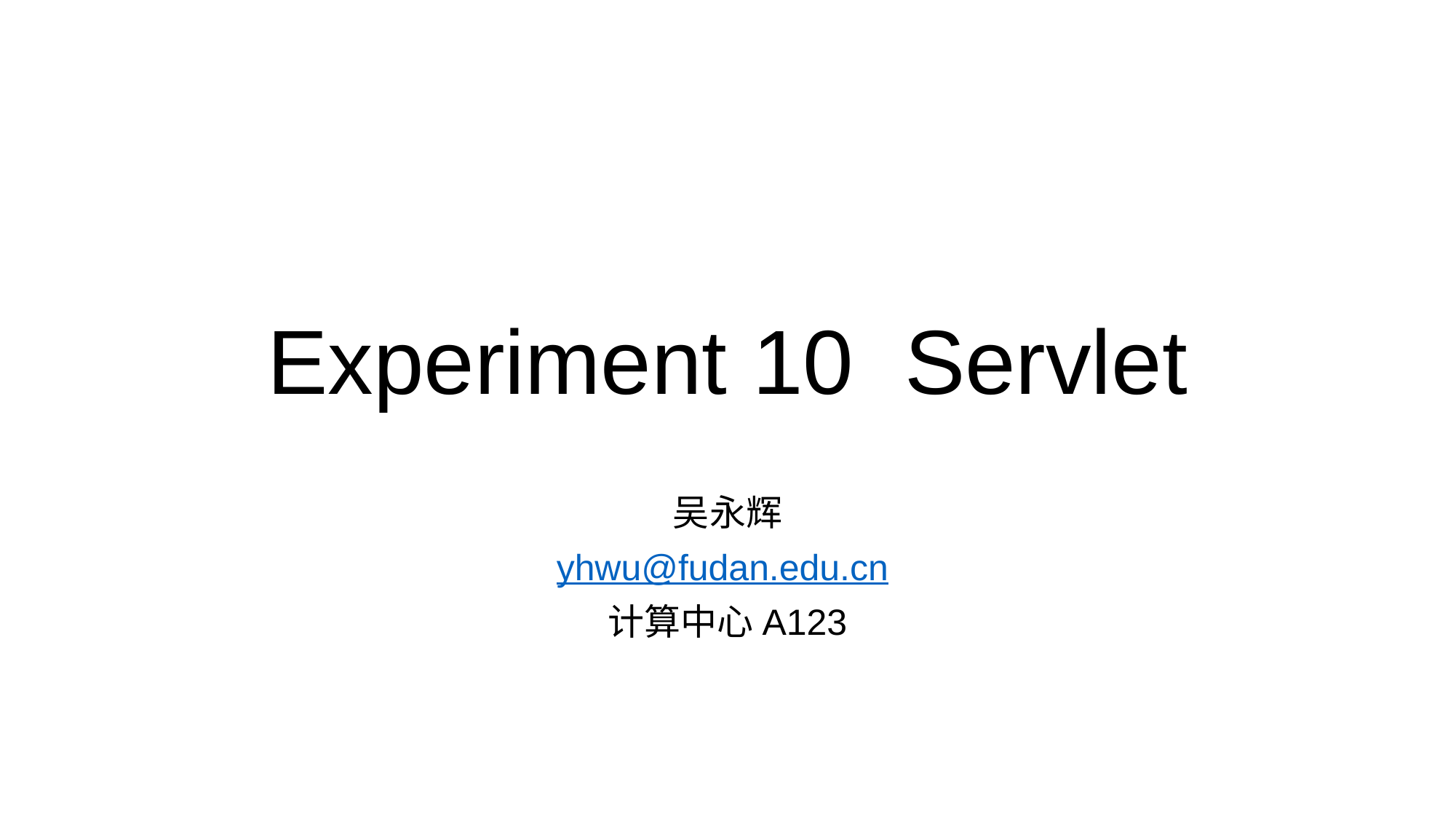

# Experiment 10  Servlet

吴永辉
yhwu@fudan.edu.cn
计算中心A123